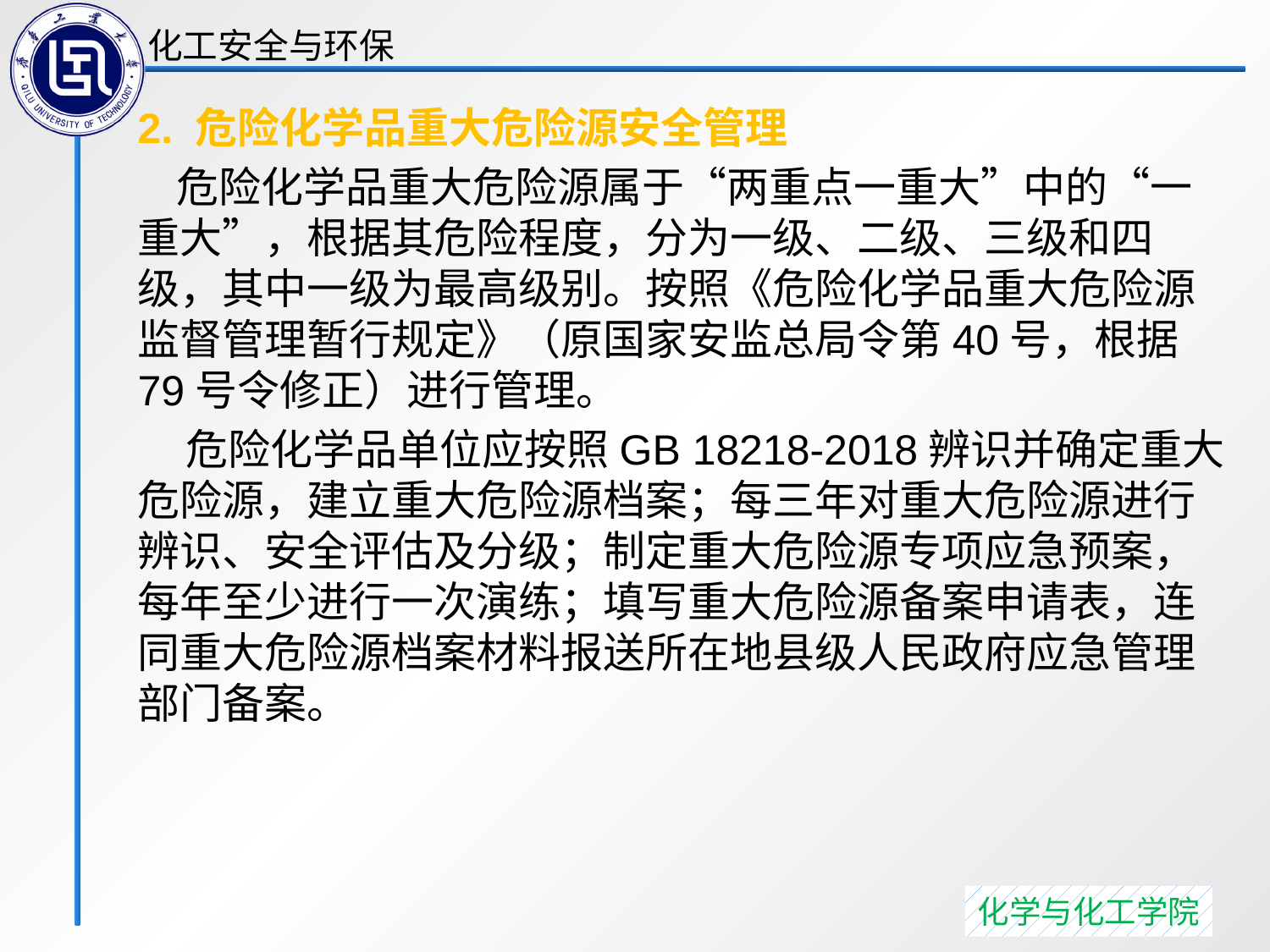

2. 危险化学品重大危险源安全管理
   危险化学品重大危险源属于“两重点一重大”中的“一重大”，根据其危险程度，分为一级、二级、三级和四级，其中一级为最高级别。按照《危险化学品重大危险源监督管理暂行规定》（原国家安监总局令第40号，根据79号令修正）进行管理。
    危险化学品单位应按照GB 18218-2018辨识并确定重大危险源，建立重大危险源档案；每三年对重大危险源进行辨识、安全评估及分级；制定重大危险源专项应急预案，每年至少进行一次演练；填写重大危险源备案申请表，连同重大危险源档案材料报送所在地县级人民政府应急管理部门备案。